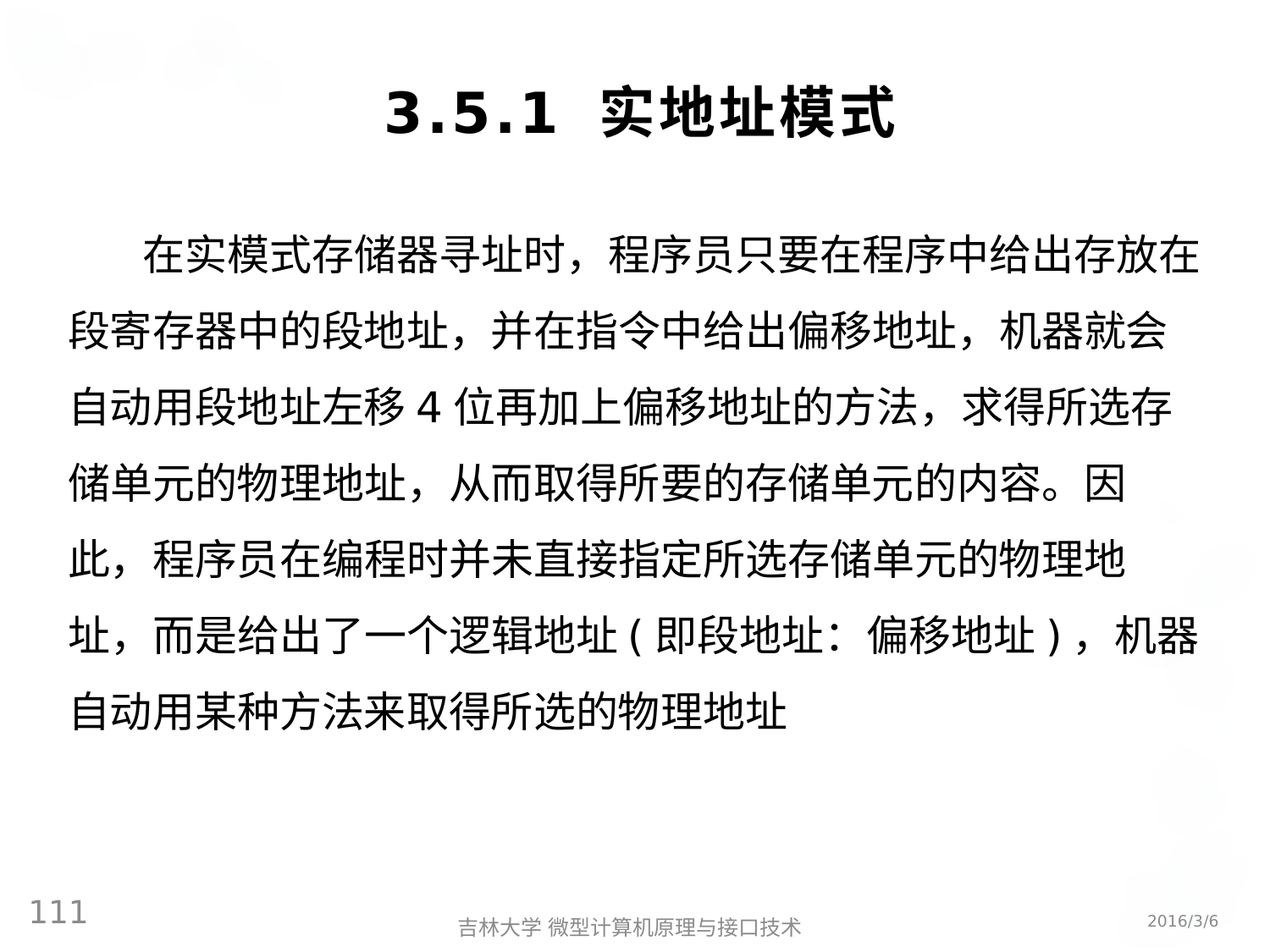

# 3.5.1 实地址模式
在实模式存储器寻址时，程序员只要在程序中给出存放在段寄存器中的段地址，并在指令中给出偏移地址，机器就会自动用段地址左移4位再加上偏移地址的方法，求得所选存储单元的物理地址，从而取得所要的存储单元的内容。因此，程序员在编程时并未直接指定所选存储单元的物理地址，而是给出了一个逻辑地址(即段地址：偏移地址)，机器自动用某种方法来取得所选的物理地址
111
2016/3/6
吉林大学 微型计算机原理与接口技术